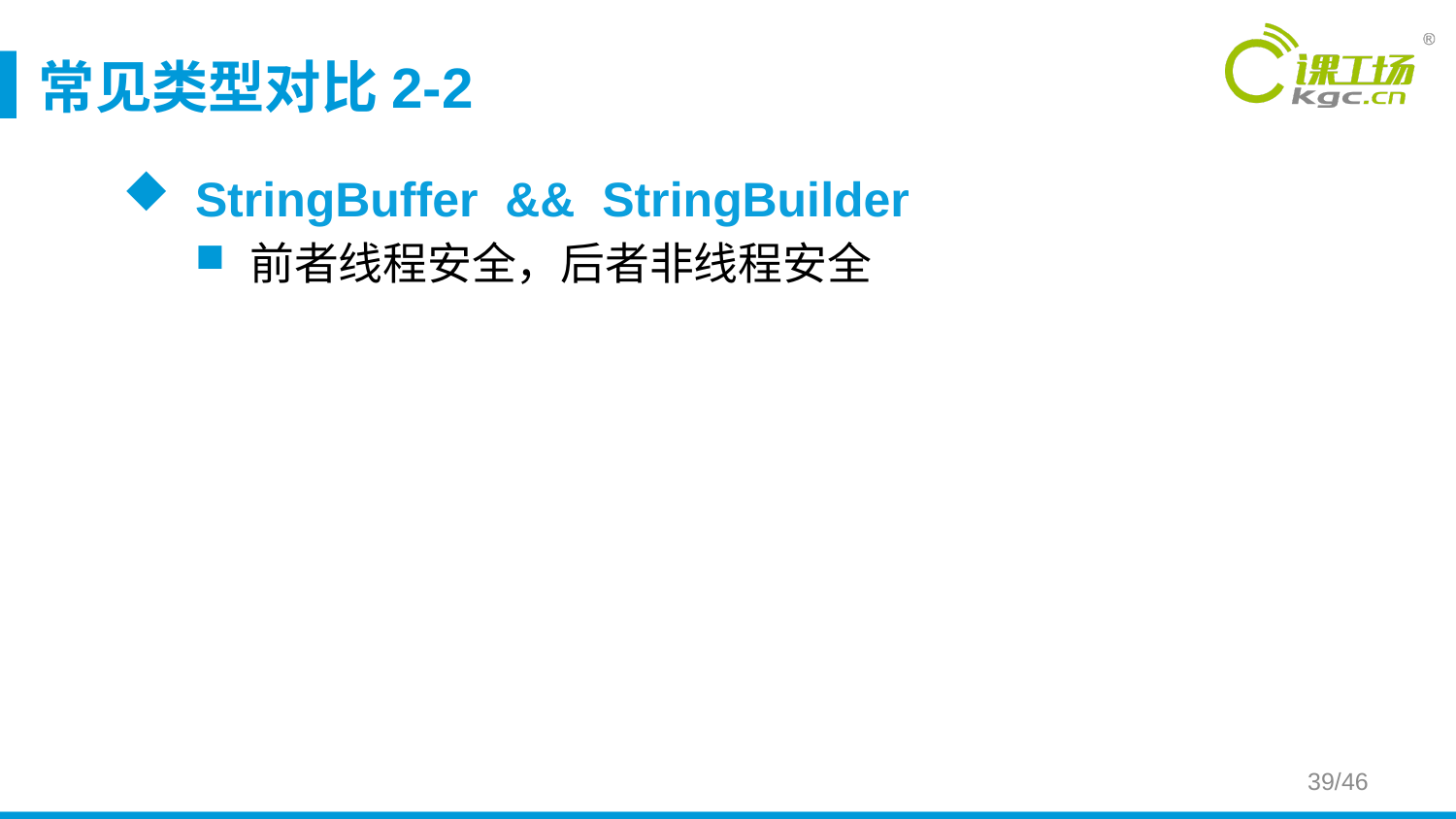

# 常见类型对比2-2
StringBuffer  &&  StringBuilder
前者线程安全，后者非线程安全

39/46